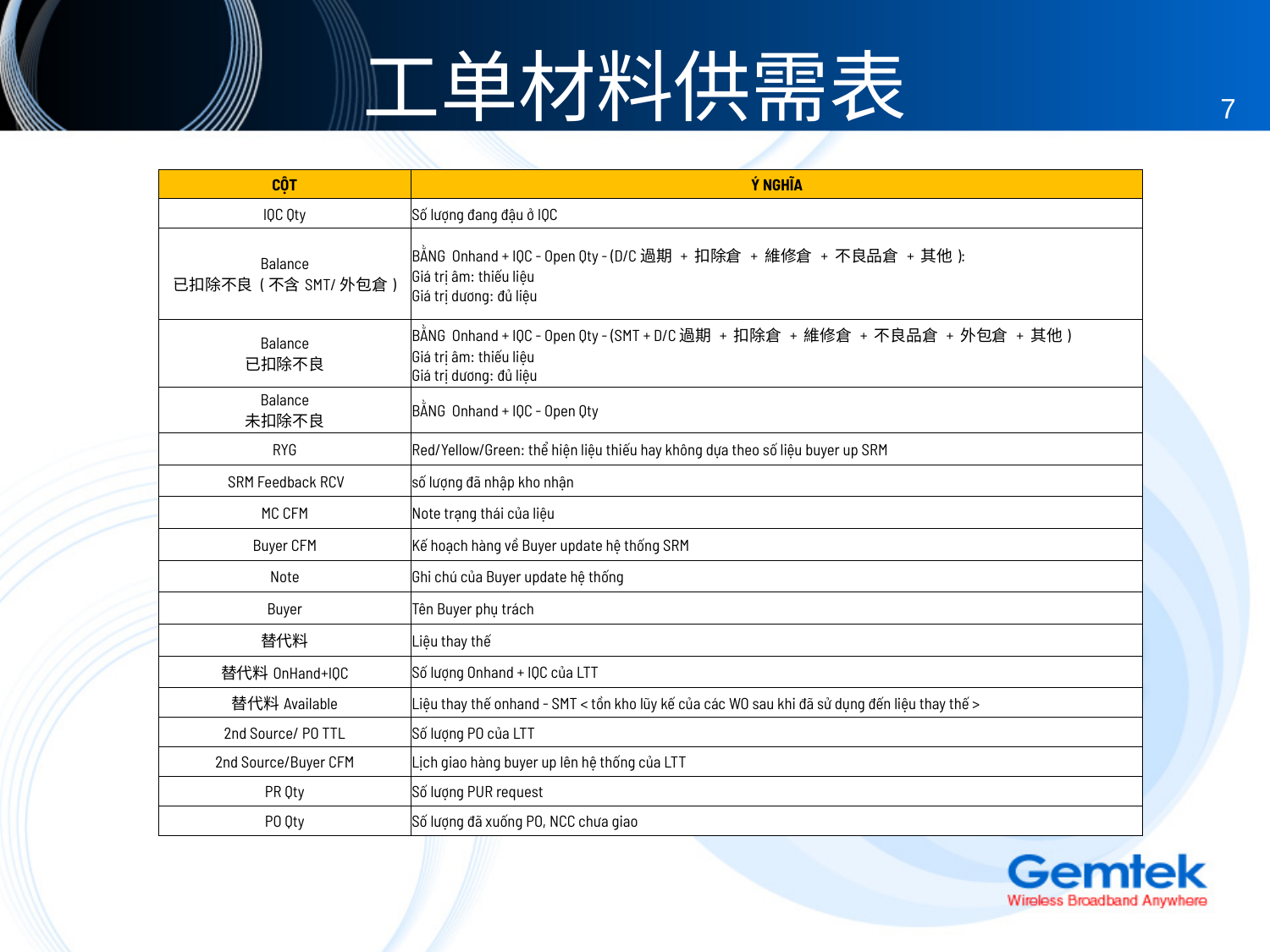

# 工单材料供需表
7
| CỘT | Ý NGHĨA |
| --- | --- |
| IQC Qty | Số lượng đang đậu ở IQC |
| Balance 已扣除不良 (不含SMT/外包倉) | BẰNG Onhand + IQC - Open Qty - (D/C過期 + 扣除倉 + 維修倉 + 不良品倉 + 其他): Giá trị âm: thiếu liệu Giá trị dương: đủ liệu |
| Balance 已扣除不良 | BẰNG Onhand + IQC - Open Qty - (SMT + D/C過期 + 扣除倉 + 維修倉 + 不良品倉 + 外包倉 + 其他) Giá trị âm: thiếu liệu Giá trị dương: đủ liệu |
| Balance 未扣除不良 | BẰNG Onhand + IQC - Open Qty |
| RYG | Red/Yellow/Green: thể hiện liệu thiếu hay không dựa theo số liệu buyer up SRM |
| SRM Feedback RCV | số lượng đã nhập kho nhận |
| MC CFM | Note trạng thái của liệu |
| Buyer CFM | Kế hoạch hàng về Buyer update hệ thống SRM |
| Note | Ghi chú của Buyer update hệ thống |
| Buyer | Tên Buyer phụ trách |
| 替代料 | Liệu thay thế |
| 替代料OnHand+IQC | Số lượng Onhand + IQC của LTT |
| 替代料Available | Liệu thay thế onhand - SMT < tồn kho lũy kế của các WO sau khi đã sử dụng đến liệu thay thế > |
| 2nd Source/ PO TTL | Số lượng PO của LTT |
| 2nd Source/Buyer CFM | Lịch giao hàng buyer up lên hệ thống của LTT |
| PR Qty | Số lượng PUR request |
| PO Qty | Số lượng đã xuống PO, NCC chưa giao |